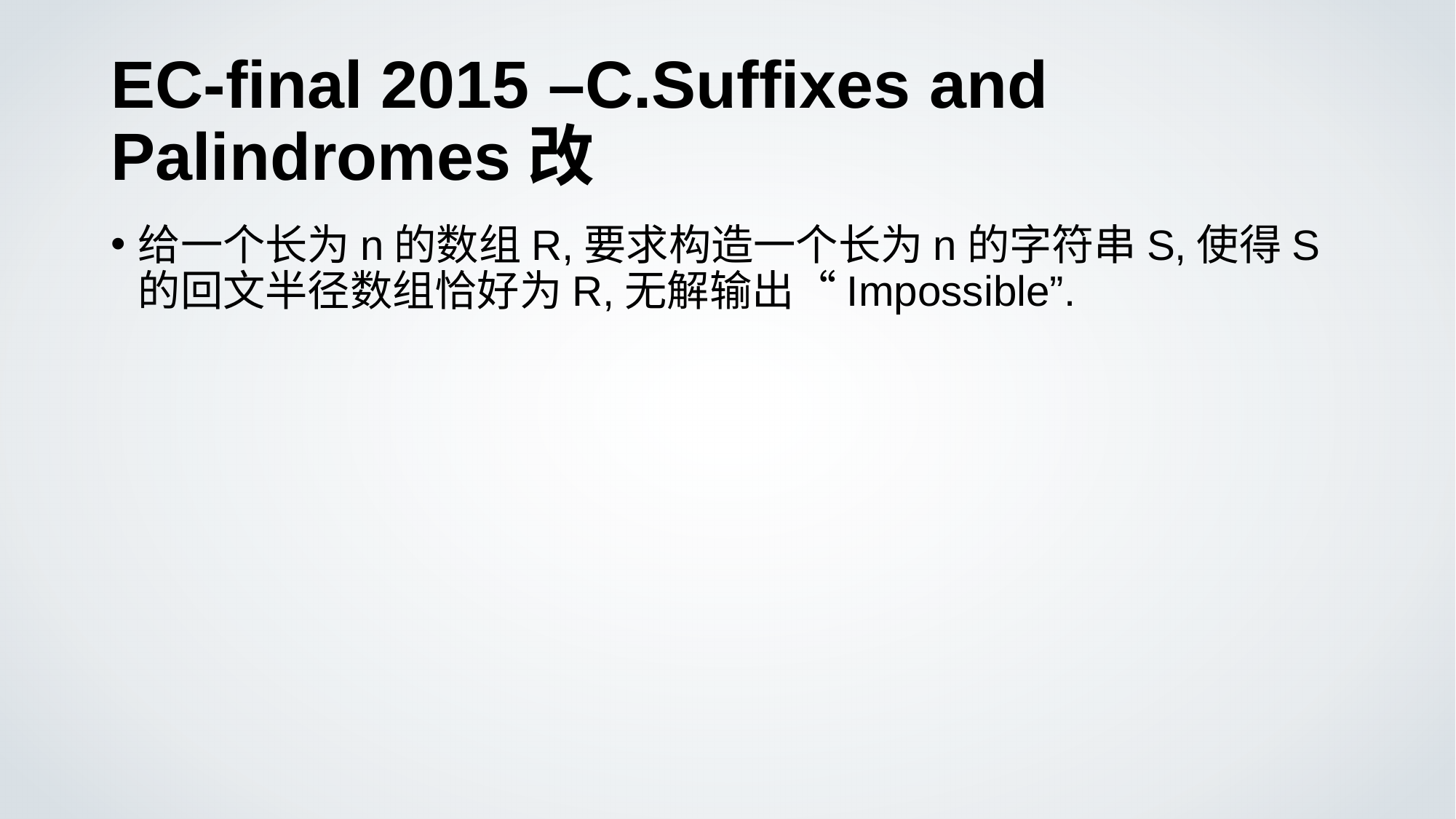

# EC-final 2015 –C.Suffixes and Palindromes改
给一个长为n的数组R,要求构造一个长为n的字符串S,使得S的回文半径数组恰好为R,无解输出“Impossible”.